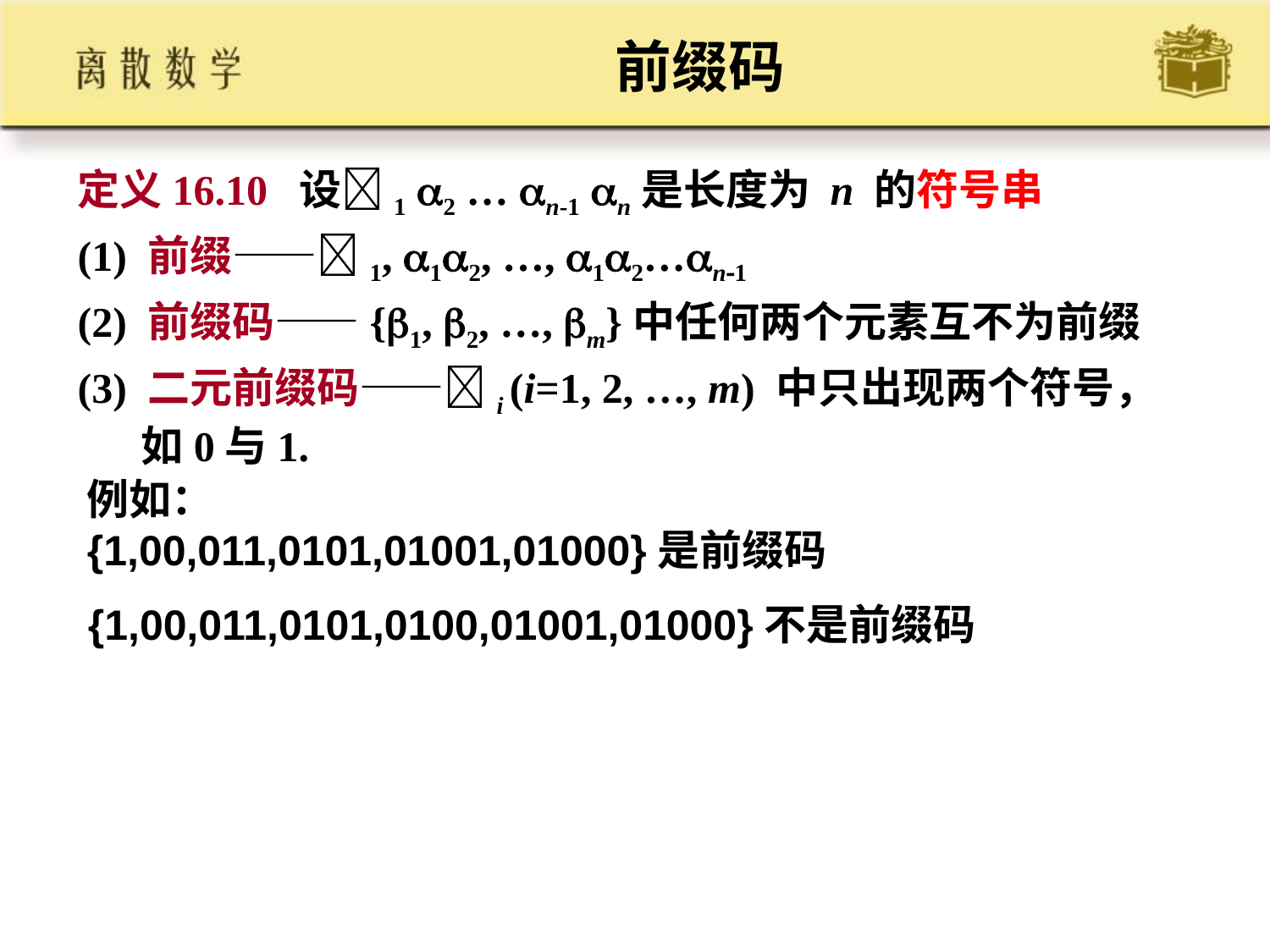

# 前缀码
定义16.10  设α1 α2 … αn-1 αn是长度为 n 的符号串
(1) 前缀——α1, α1α2, …, α1α2…αn−1
(2) 前缀码——{β1, β2, …, βm}中任何两个元素互不为前缀
(3) 二元前缀码——βi (i=1, 2, …, m) 中只出现两个符号，如0与1.
例如：
{1,00,011,0101,01001,01000}是前缀码
{1,00,011,0101,0100,01001,01000}不是前缀码